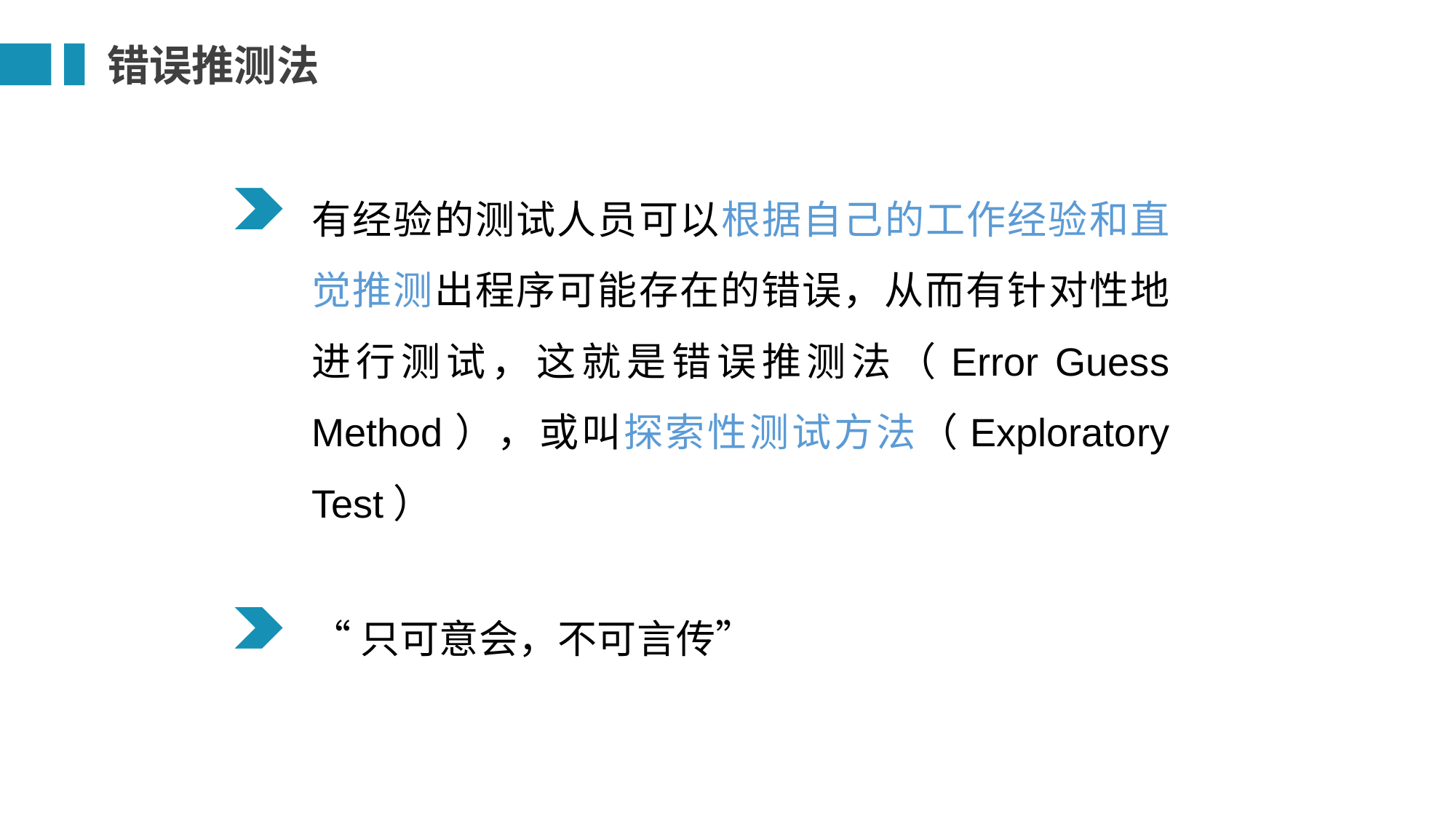

错误推测法

有经验的测试人员可以根据自己的工作经验和直觉推测出程序可能存在的错误，从而有针对性地进行测试，这就是错误推测法（Error Guess Method），或叫探索性测试方法（Exploratory Test）

“只可意会，不可言传”

129